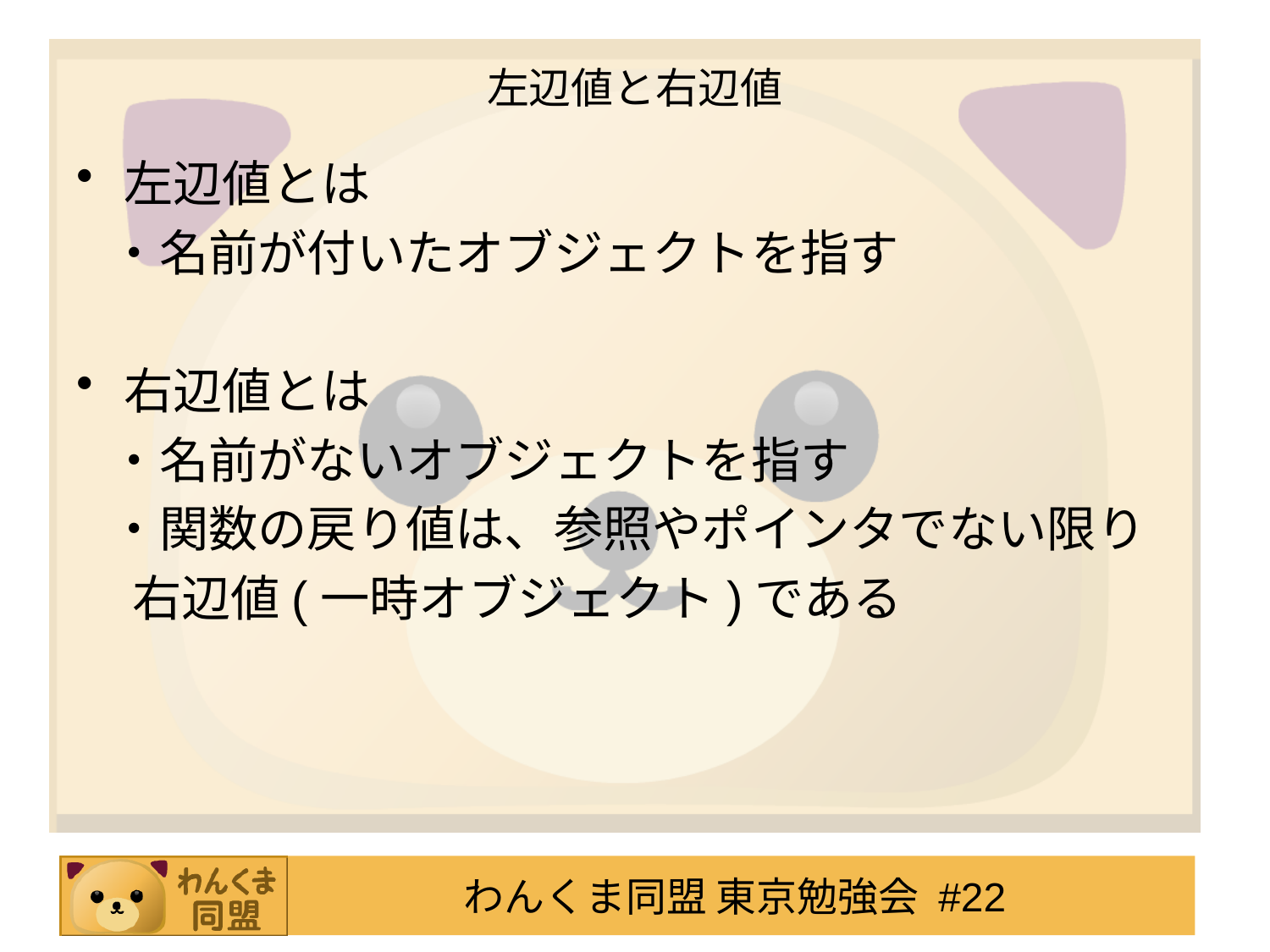

# 左辺値と右辺値
左辺値とは
  ・名前が付いたオブジェクトを指す

右辺値とは
  ・名前がないオブジェクトを指す
  ・関数の戻り値は、参照やポインタでない限り
    右辺値(一時オブジェクト)である